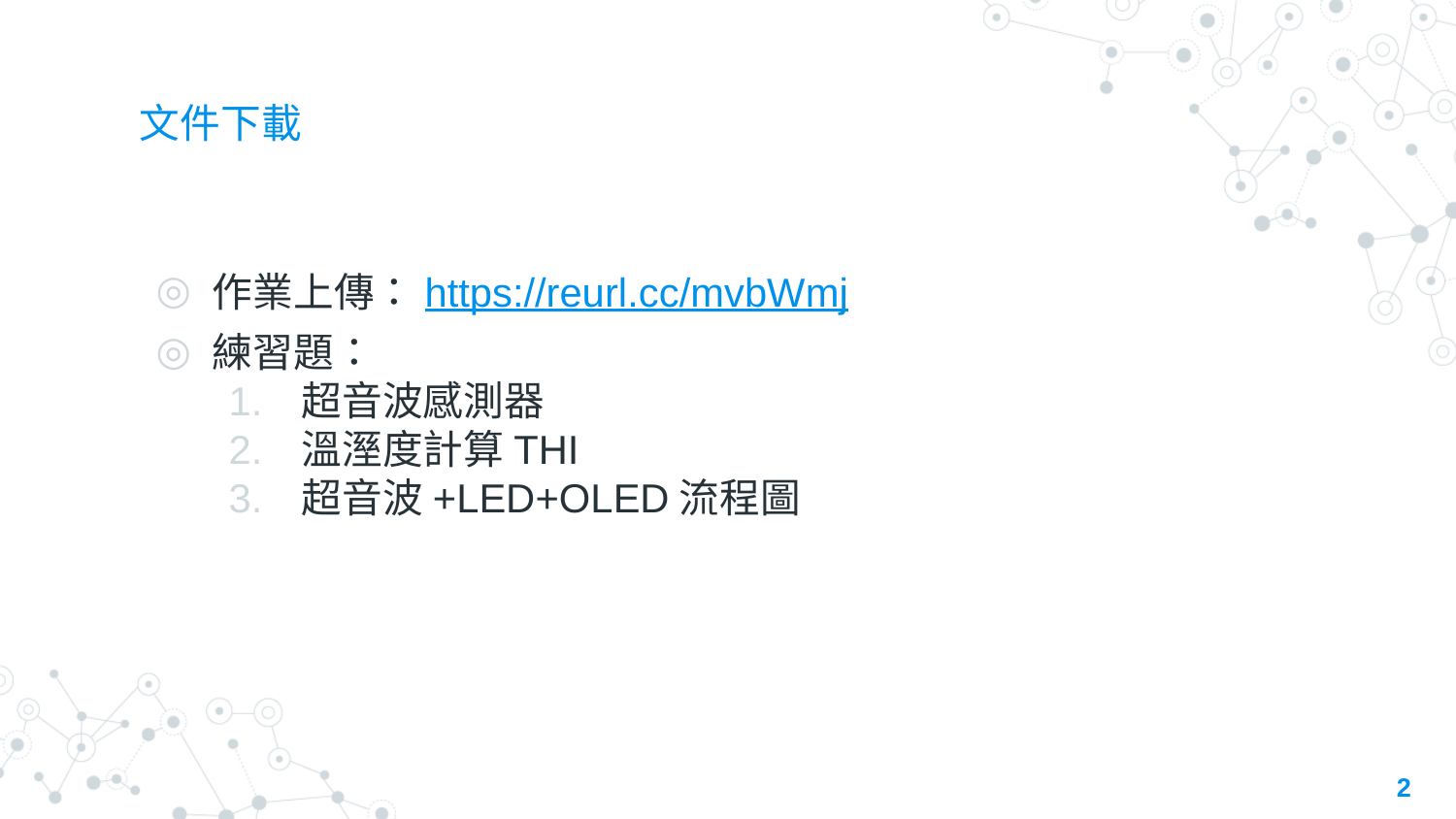

# 文件下載

作業上傳：https://reurl.cc/mvbWmj
練習題：
超音波感測器
溫溼度計算THI
超音波+LED+OLED流程圖

2